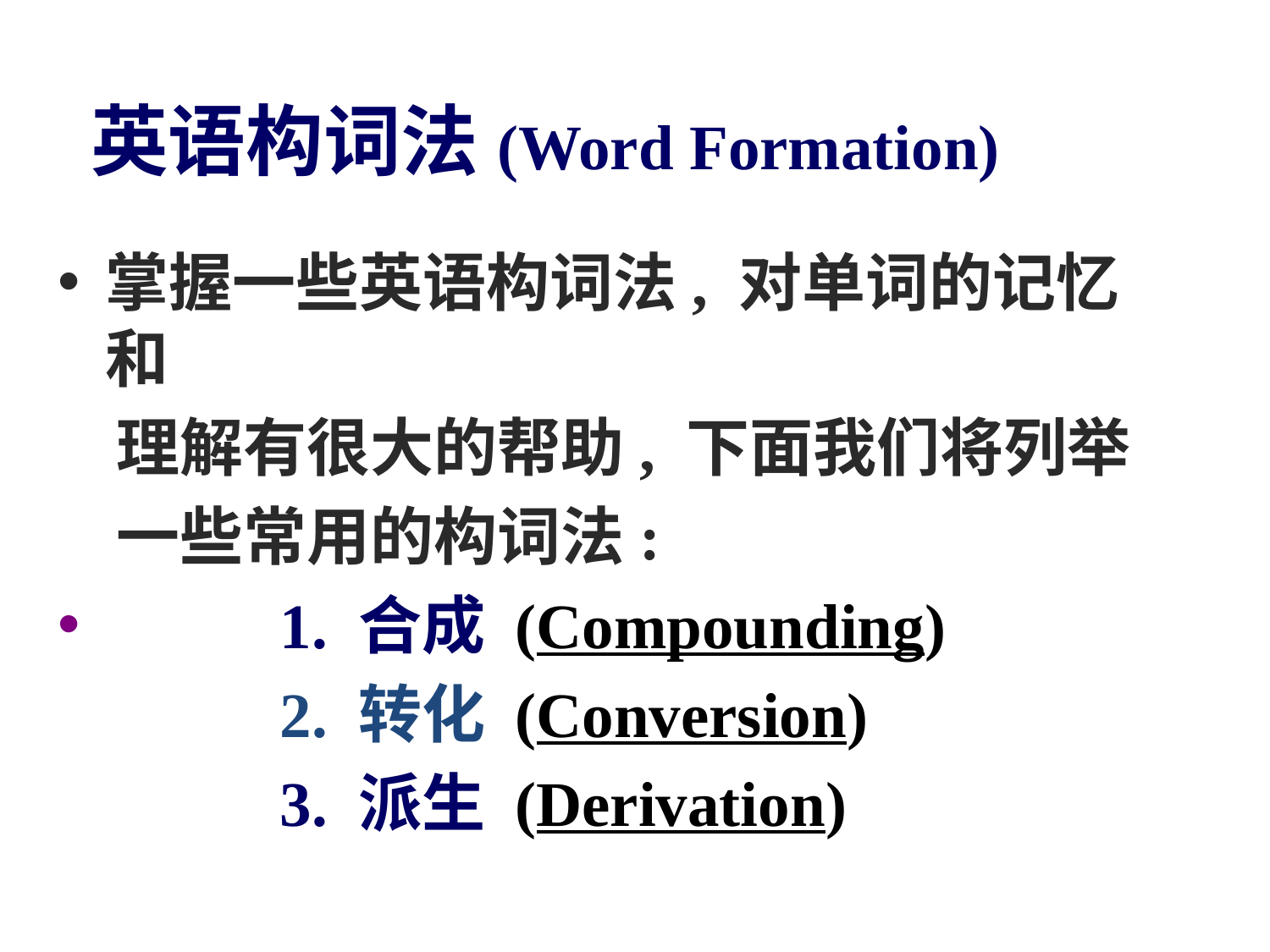

英语构词法(Word Formation)
掌握一些英语构词法, 对单词的记忆和
   理解有很大的帮助, 下面我们将列举
   一些常用的构词法:
           1. 合成 (Compounding)
              2. 转化 (Conversion)
              3. 派生 (Derivation)